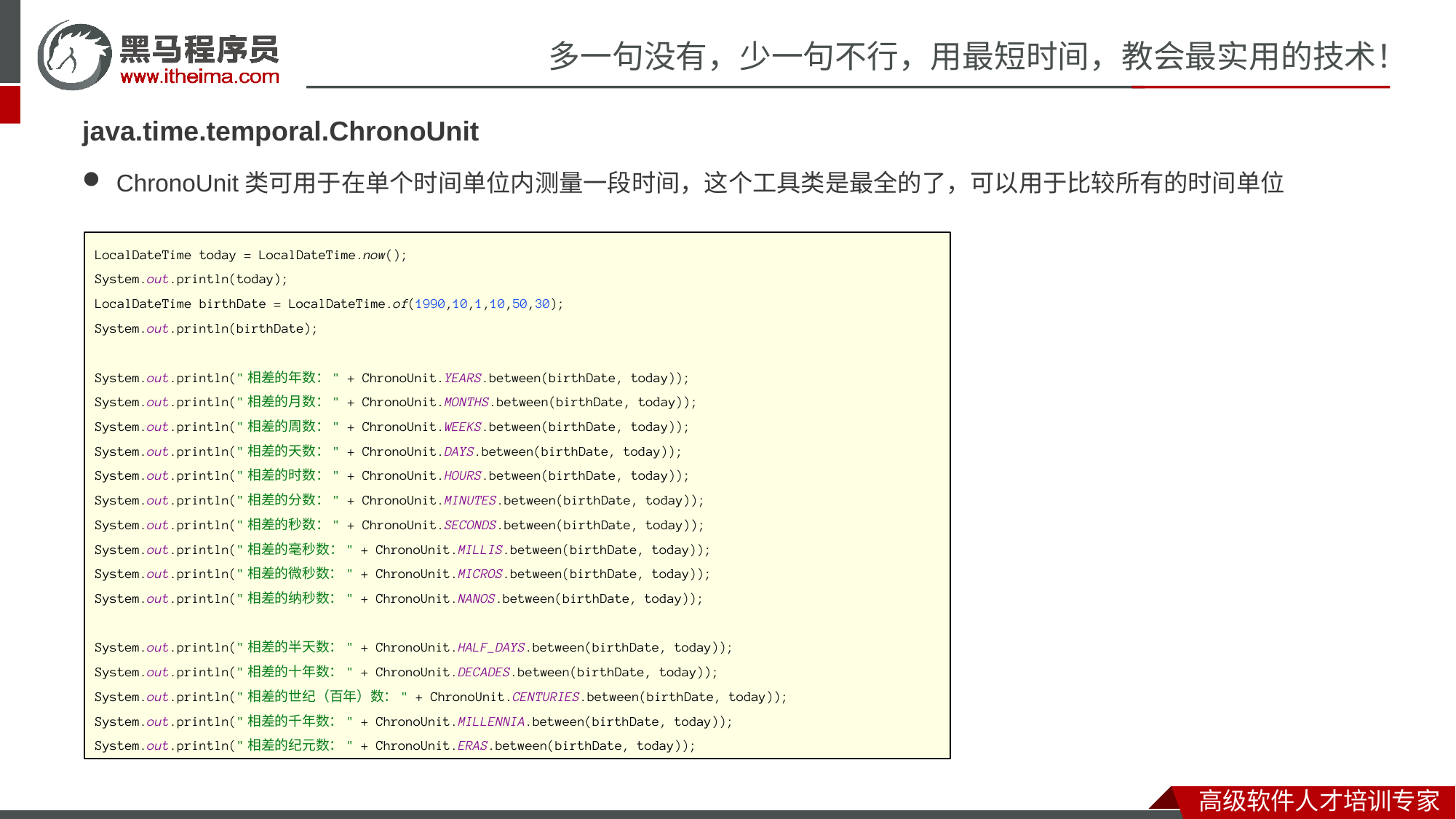

java.time.temporal.ChronoUnit
ChronoUnit类可用于在单个时间单位内测量一段时间，这个工具类是最全的了，可以用于比较所有的时间单位

LocalDateTime today = LocalDateTime.now();
System.out.println(today);
LocalDateTime birthDate = LocalDateTime.of(1990,10,1,10,50,30);
System.out.println(birthDate);
System.out.println("相差的年数：" + ChronoUnit.YEARS.between(birthDate, today));
System.out.println("相差的月数：" + ChronoUnit.MONTHS.between(birthDate, today));
System.out.println("相差的周数：" + ChronoUnit.WEEKS.between(birthDate, today));
System.out.println("相差的天数：" + ChronoUnit.DAYS.between(birthDate, today));
System.out.println("相差的时数：" + ChronoUnit.HOURS.between(birthDate, today));
System.out.println("相差的分数：" + ChronoUnit.MINUTES.between(birthDate, today));
System.out.println("相差的秒数：" + ChronoUnit.SECONDS.between(birthDate, today));
System.out.println("相差的毫秒数：" + ChronoUnit.MILLIS.between(birthDate, today));
System.out.println("相差的微秒数：" + ChronoUnit.MICROS.between(birthDate, today));
System.out.println("相差的纳秒数：" + ChronoUnit.NANOS.between(birthDate, today));
System.out.println("相差的半天数：" + ChronoUnit.HALF_DAYS.between(birthDate, today));
System.out.println("相差的十年数：" + ChronoUnit.DECADES.between(birthDate, today));
System.out.println("相差的世纪（百年）数：" + ChronoUnit.CENTURIES.between(birthDate, today));
System.out.println("相差的千年数：" + ChronoUnit.MILLENNIA.between(birthDate, today));
System.out.println("相差的纪元数：" + ChronoUnit.ERAS.between(birthDate, today));